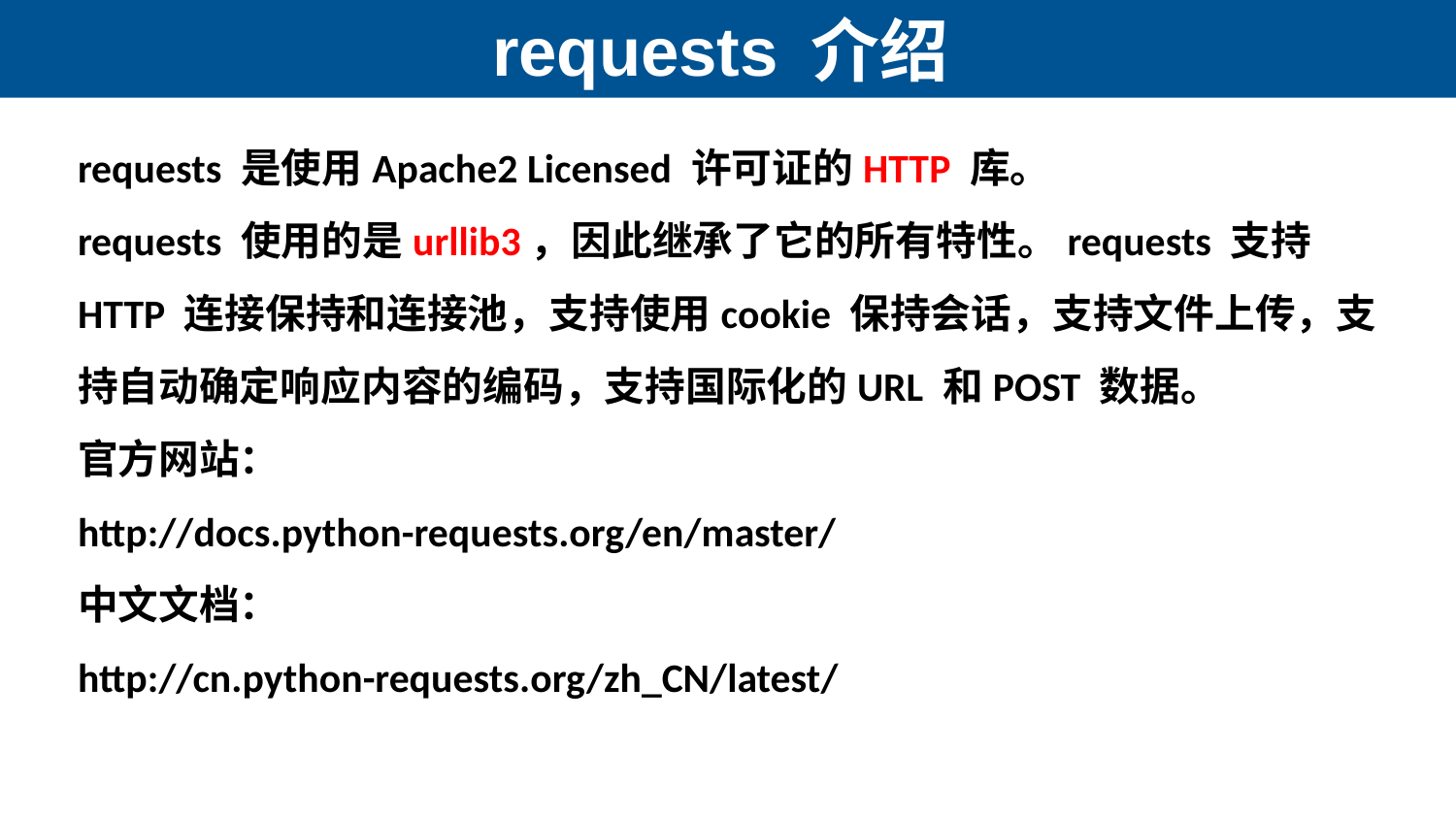

# requests 介绍
requests 是使用Apache2 Licensed 许可证的HTTP 库。
requests 使用的是urllib3，因此继承了它的所有特性。requests 支持HTTP 连接保持和连接池，支持使用cookie 保持会话，支持文件上传，支持自动确定响应内容的编码，支持国际化的URL 和POST 数据。
官方网站：
http://docs.python-requests.org/en/master/
中文文档：
http://cn.python-requests.org/zh_CN/latest/